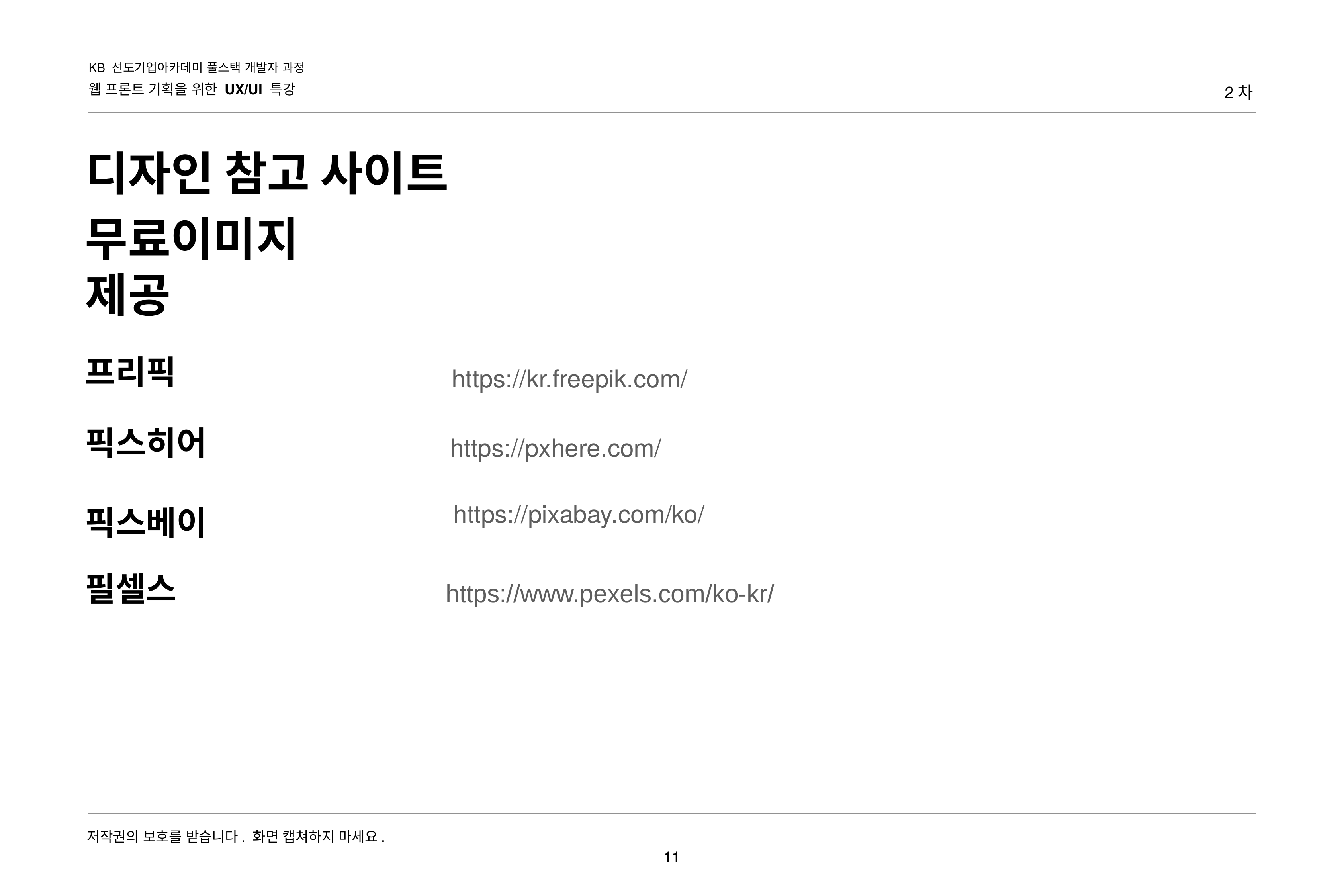

KB 선도기업아카데미 풀스택 개발자 과정
웹 프론트 기획을 위한 UX/UI 특강
2차

디자인 참고 사이트
무료이미지 제공
프리픽
https://kr.freepik.com/
픽스히어
https://pxhere.com/
https://pixabay.com/ko/
픽스베이
필셀스
https://www.pexels.com/ko-kr/

저작권의 보호를 받습니다. 화면 캡쳐하지 마세요.
11